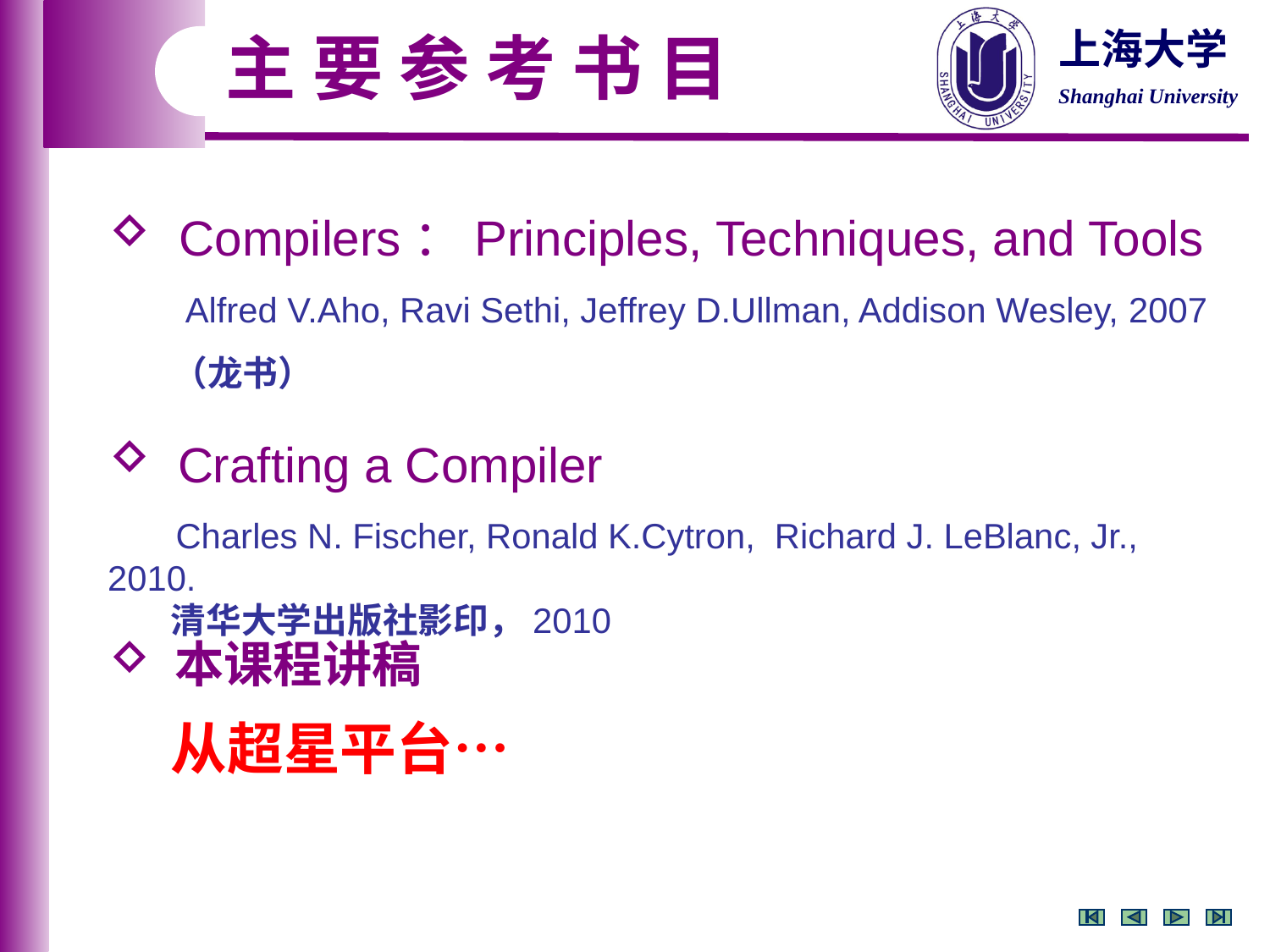

主 要 参 考 书 目
  Compilers：Principles, Techniques, and Tools

        Alfred V.Aho, Ravi Sethi, Jeffrey D.Ullman, Addison Wesley, 2007

       （龙书）

  Crafting a Compiler

       Charles N. Fischer, Ronald K.Cytron,  Richard J. LeBlanc, Jr., 2010.
       清华大学出版社影印，2010

 本课程讲稿

       从超星平台…